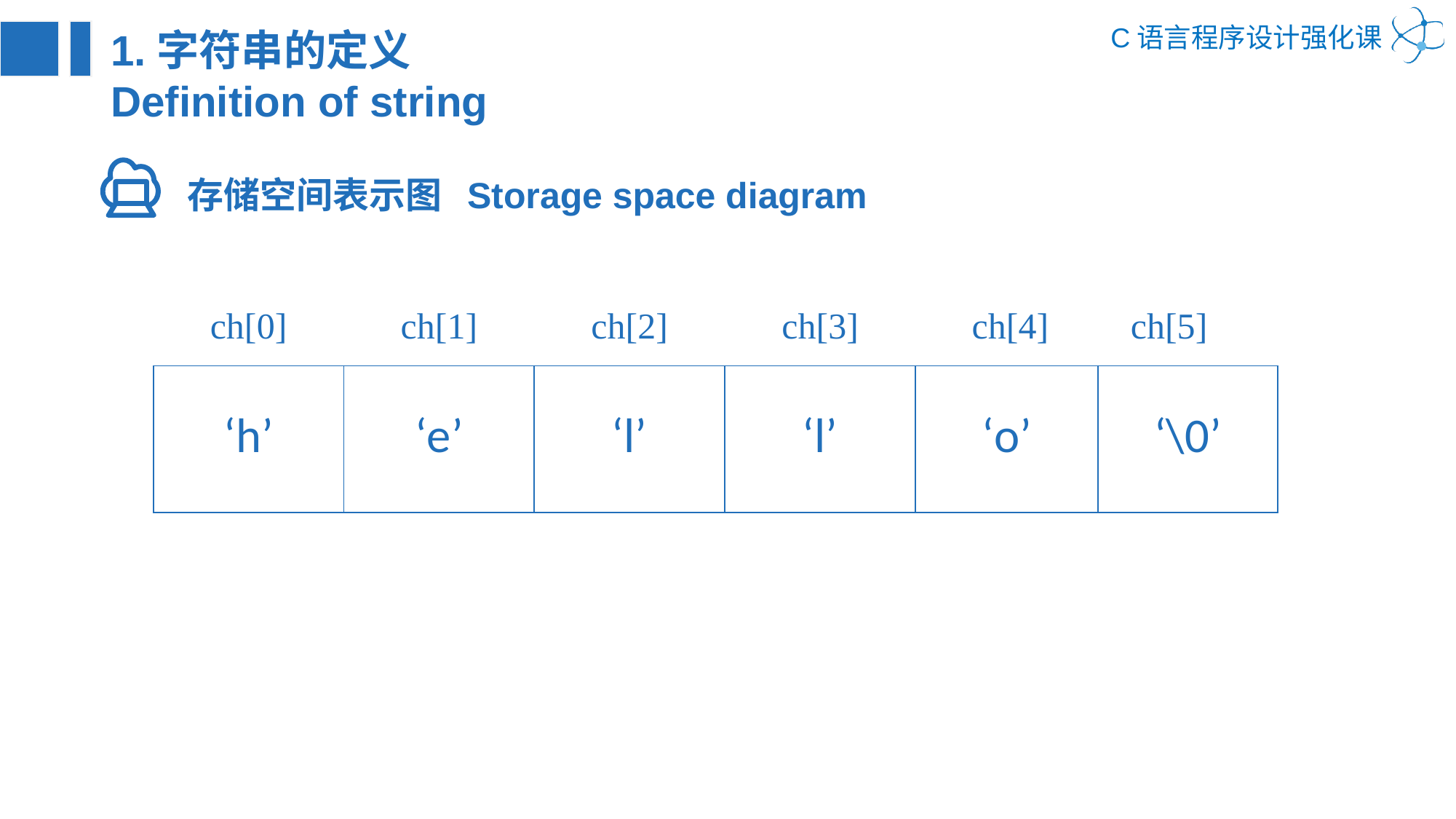

1.字符串的定义
Definition of string

存储空间表示图  Storage space diagram
| ch[0] | ch[1] | ch[2] | ch[3] | ch[4] ch[5] |  |
| --- | --- | --- | --- | --- | --- |
| ‘h’ | ‘e’ | ‘l’ | ‘l’ | ‘o’ | ‘\0’ |